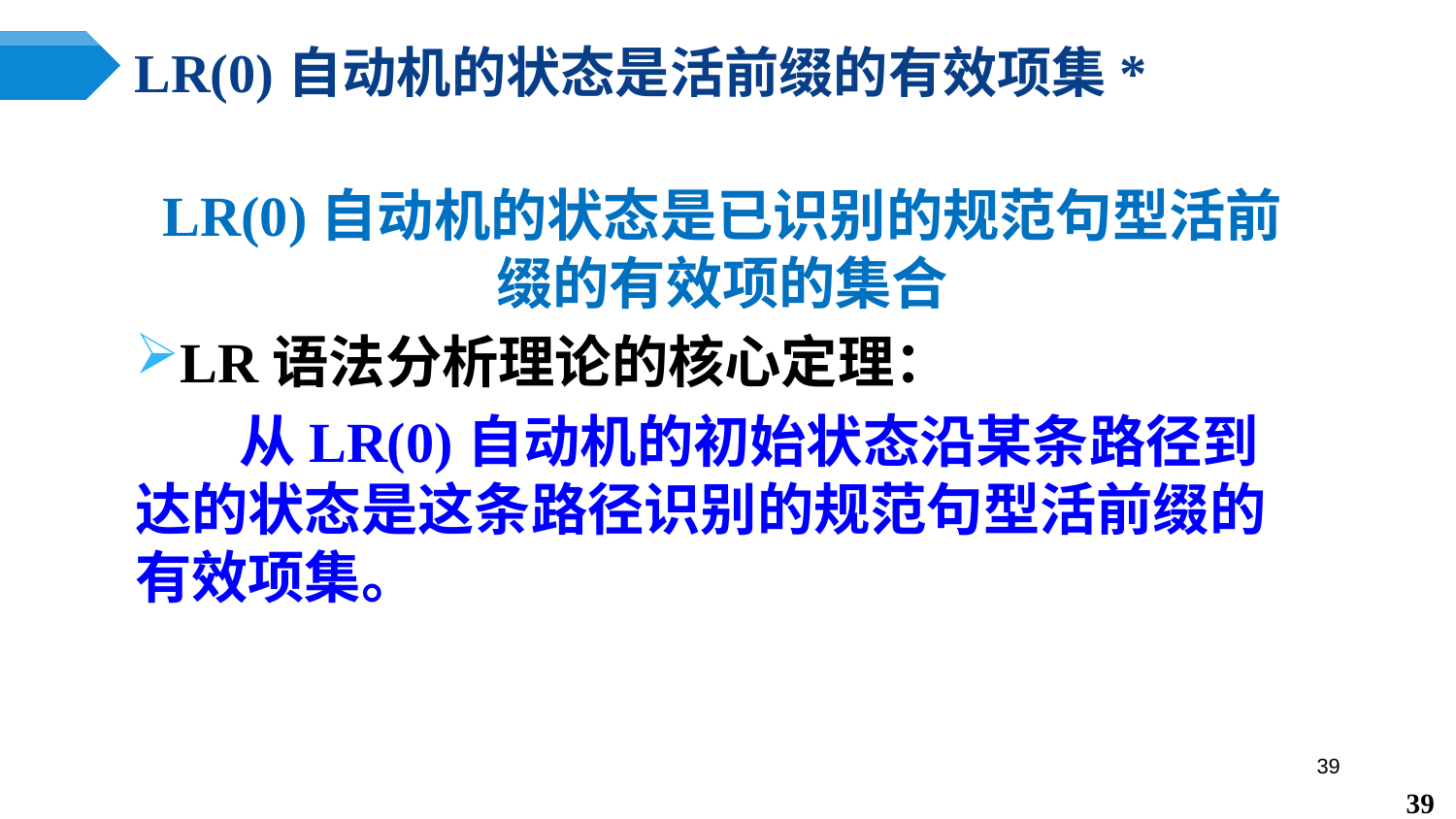

# LR(0)自动机的状态是活前缀的有效项集*
LR(0)自动机的状态是已识别的规范句型活前缀的有效项的集合
LR语法分析理论的核心定理：
       从LR(0)自动机的初始状态沿某条路径到达的状态是这条路径识别的规范句型活前缀的有效项集。
39